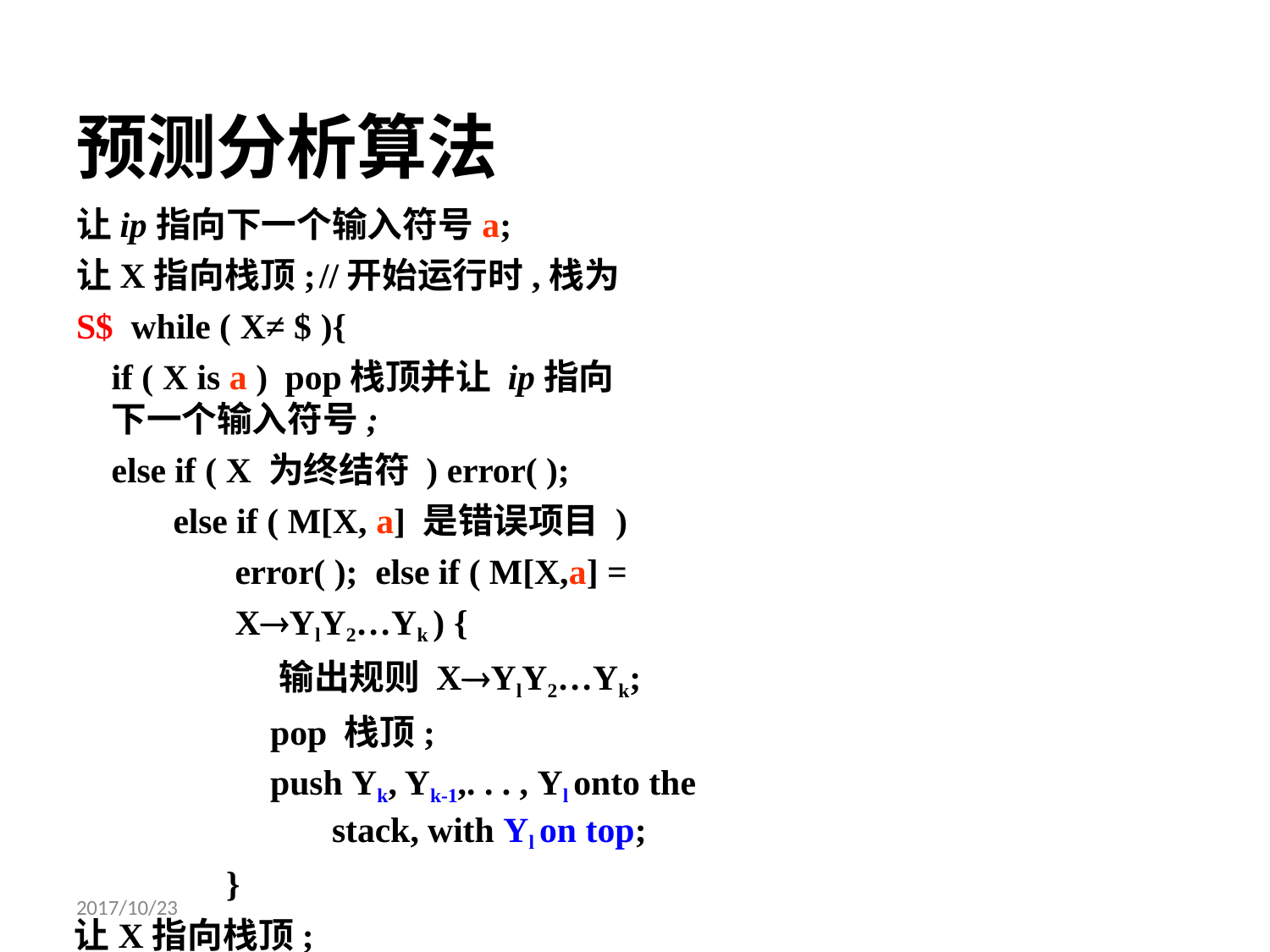

# 预测分析算法
让ip指向下一个输入符号a;
让X指向栈顶;	//开始运行时,栈为S$  while ( X≠ $ ){
if ( X is a ) pop栈顶并让 ip指向下一个输入符号;
else if ( X 为终结符 ) error( );
else if ( M[X, a] 是错误项目 ) error( );  else if ( M[X,a] = X→YlY2…Yk ) {
输出规则 X→YlY2…Yk;
pop 栈顶;
push Yk, Yk-1,. . . , Yl onto the stack, with Yl on top;
}
让X指向栈顶;
}
2017/10/23
70